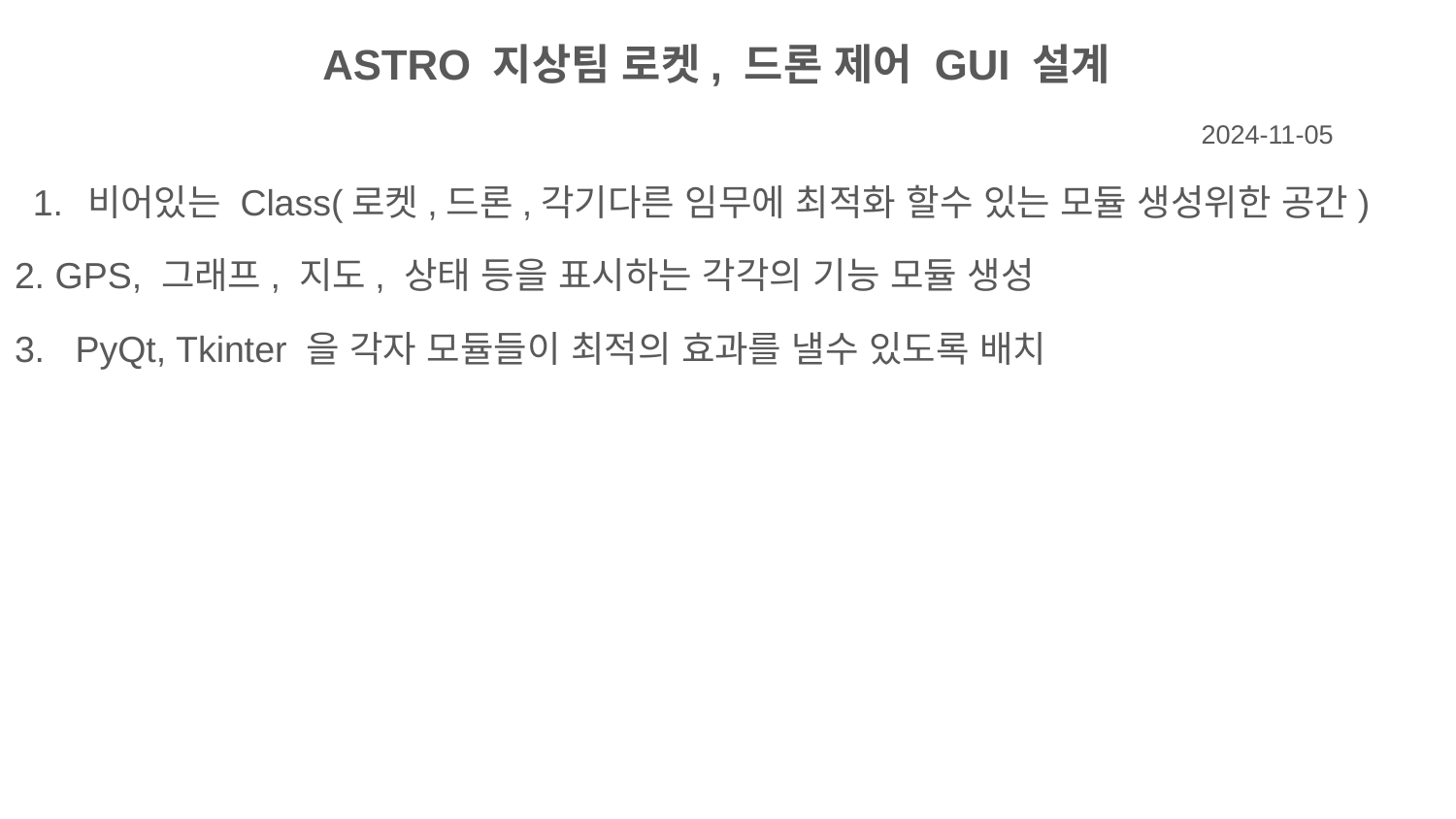

ASTRO 지상팀 로켓, 드론 제어 GUI 설계
2024-11-05
비어있는 Class(로켓,드론,각기다른 임무에 최적화 할수 있는 모듈 생성위한 공간)
2. GPS, 그래프, 지도, 상태 등을 표시하는 각각의 기능 모듈 생성
3.   PyQt, Tkinter 을 각자 모듈들이 최적의 효과를 낼수 있도록 배치